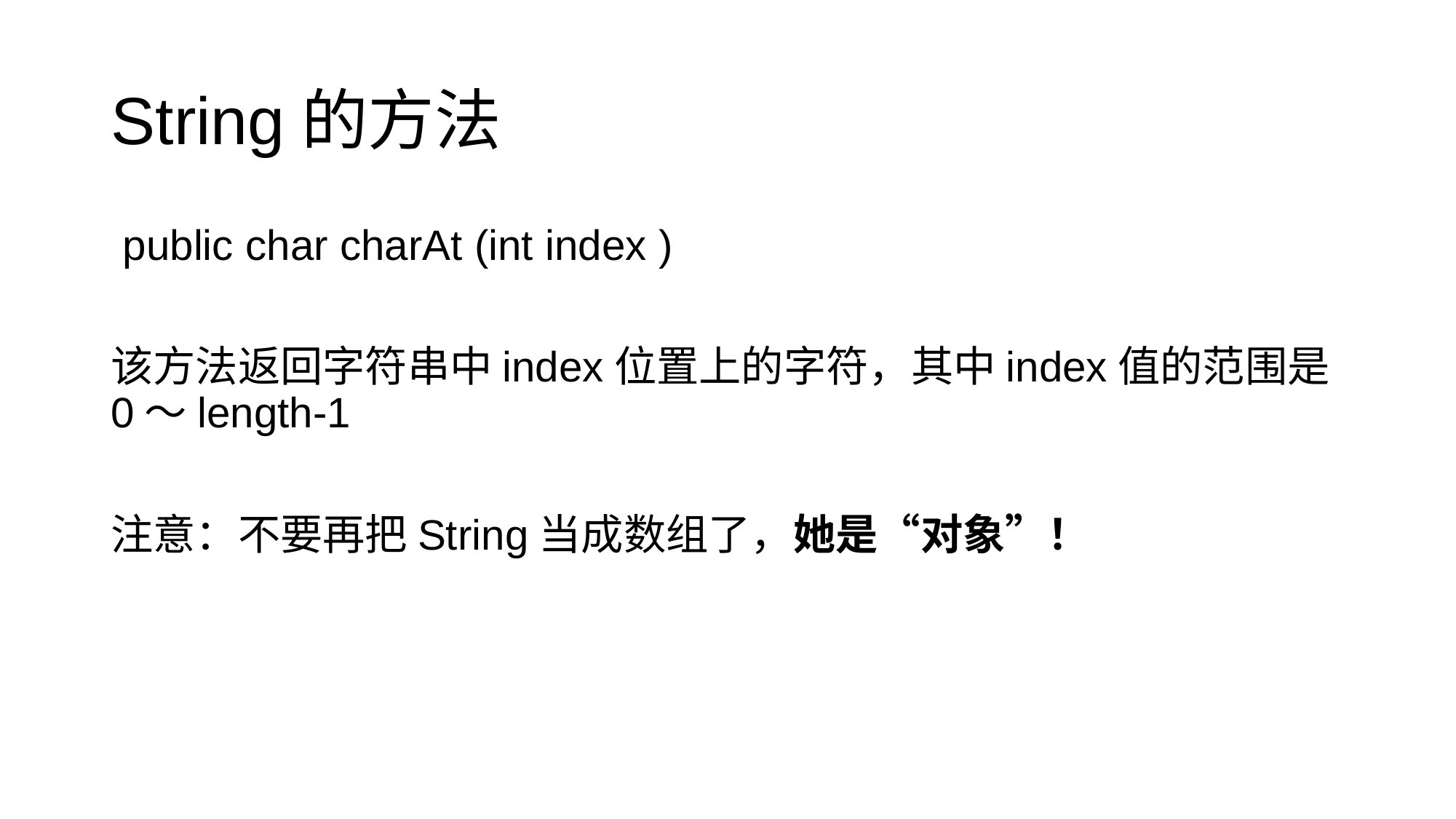

# String的方法
 public char charAt (int index )

该方法返回字符串中index位置上的字符，其中index值的范围是0～length-1

注意：不要再把String当成数组了，她是“对象”！